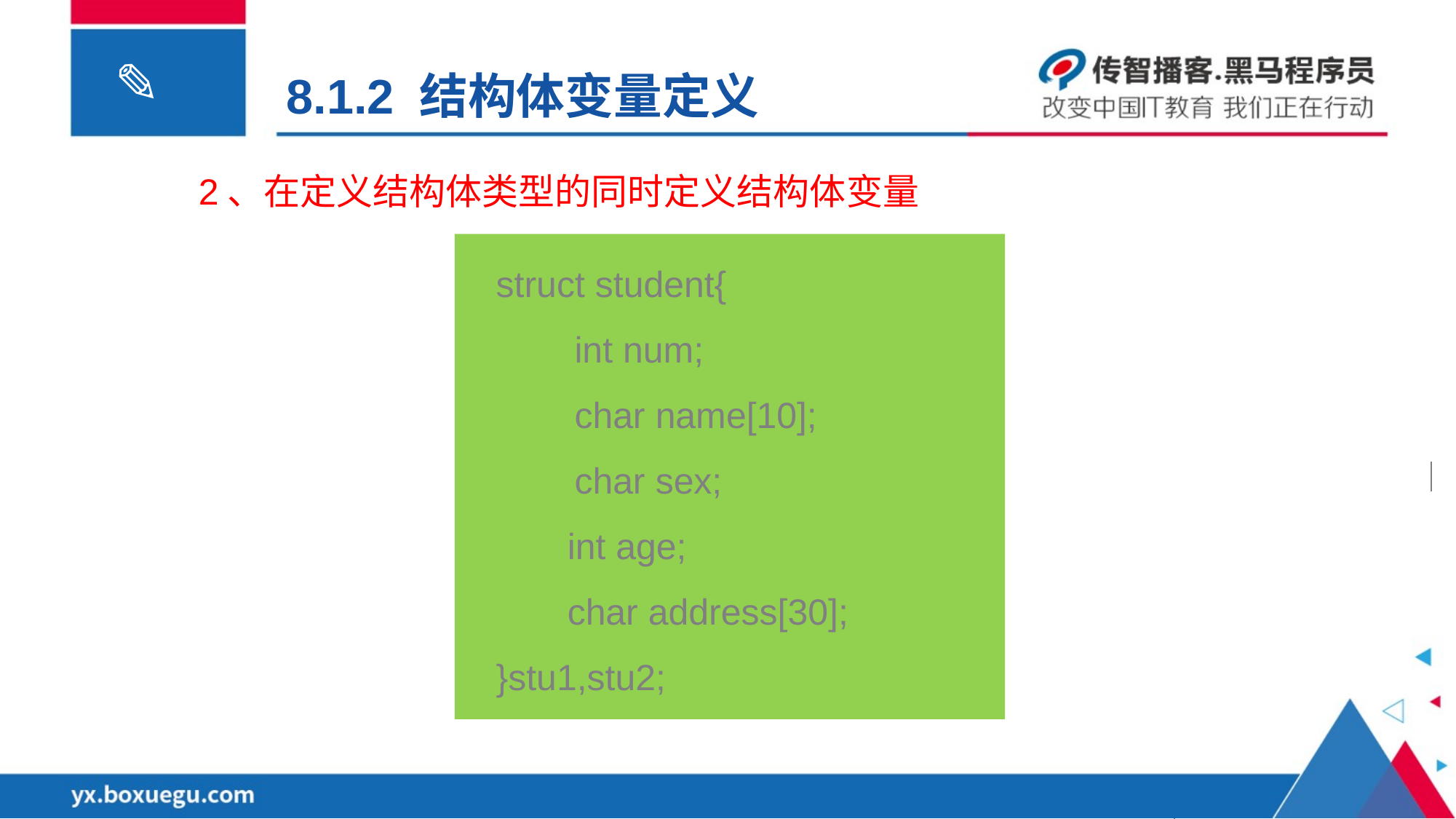

8.1.2 结构体变量定义
2、在定义结构体类型的同时定义结构体变量
   struct student{
	int num;
	char name[10];
	char sex;
          int age;
          char address[30];
   }stu1,stu2;